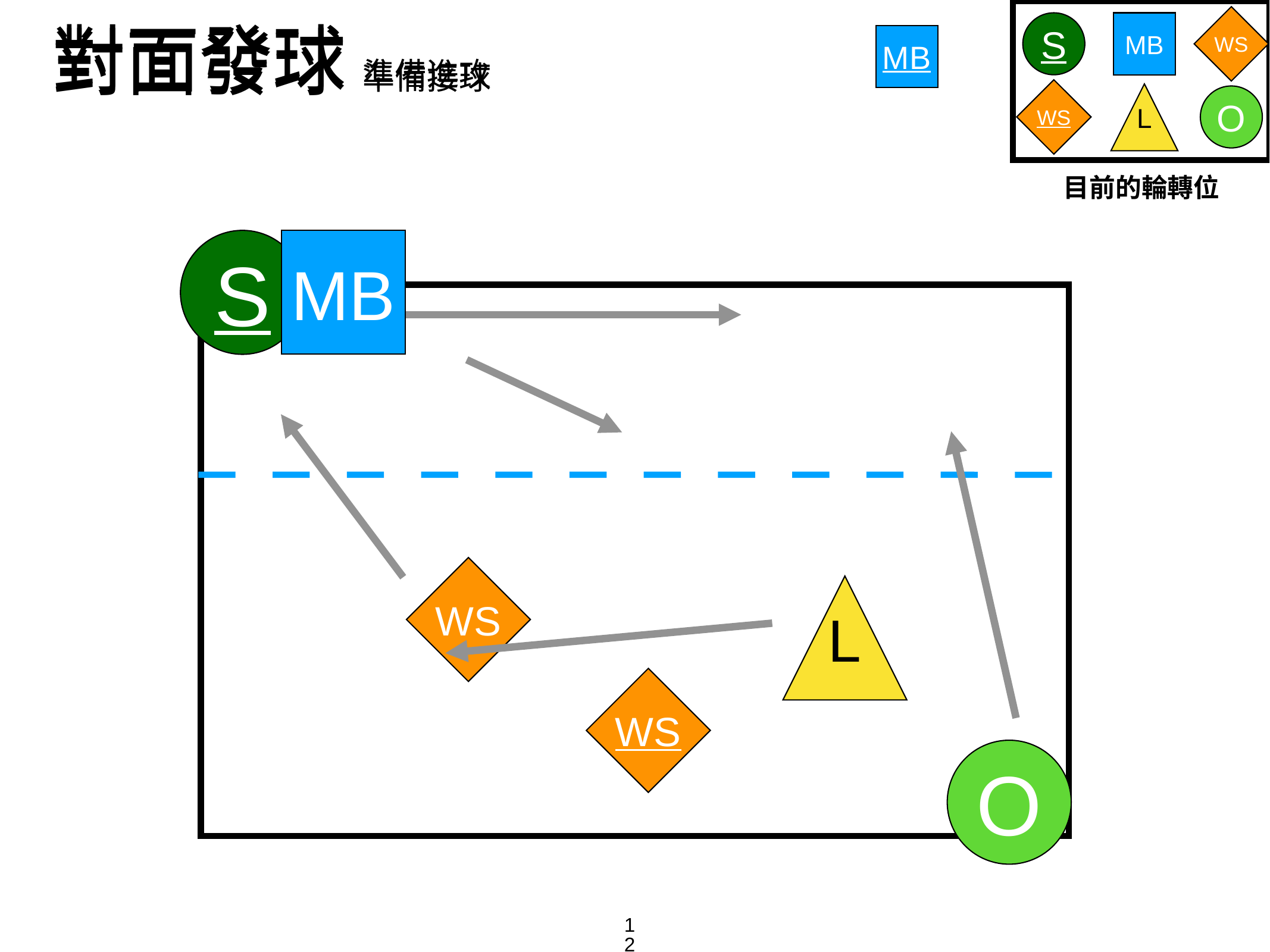

對面發球 準備進攻

# 對面發球 準備接球
WS
S
MB
MB
WS
L
O
目前的輪轉位
S
MB

WS
L

WS
O
12